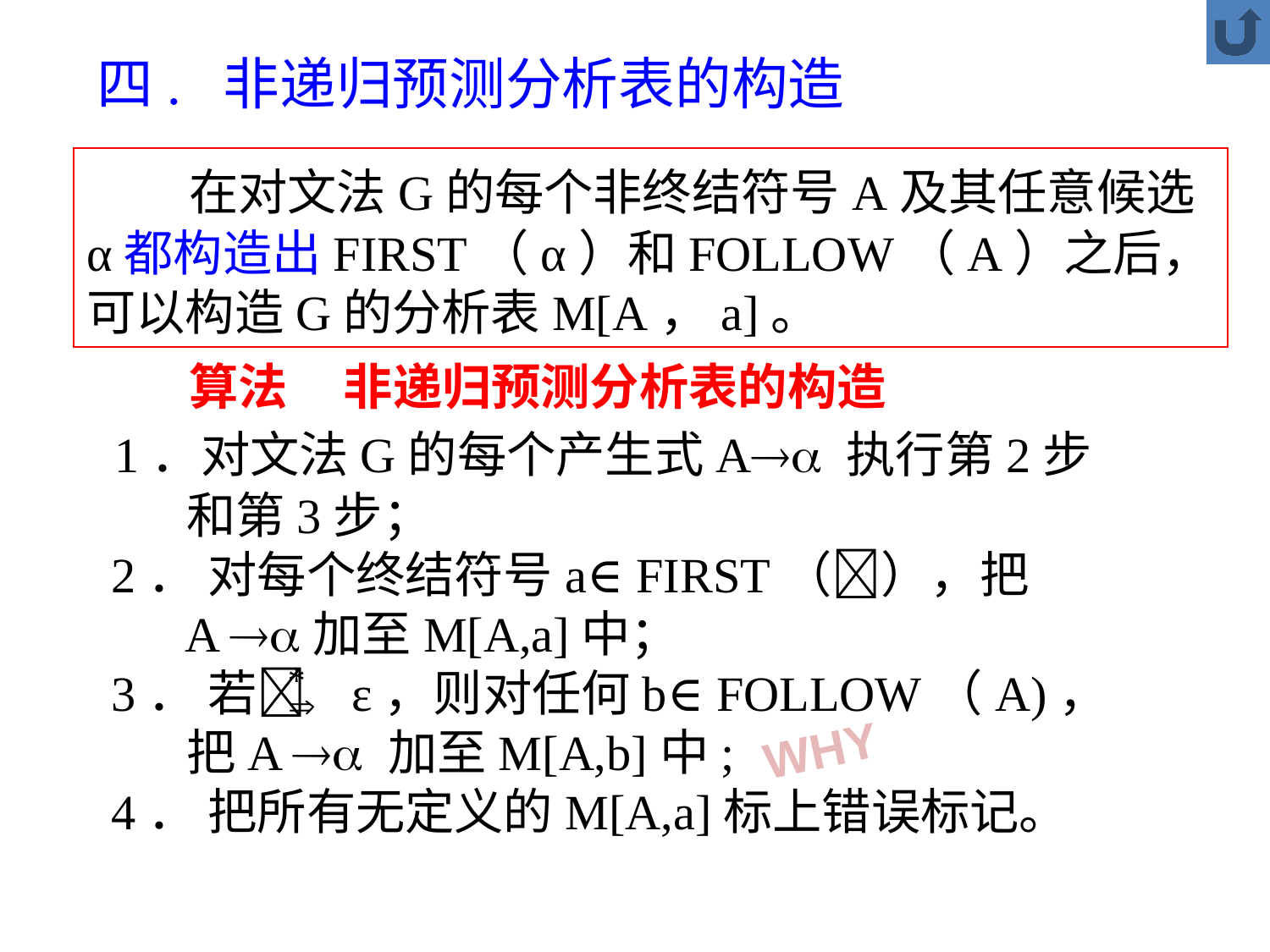

四.  非递归预测分析表的构造
       在对文法G的每个非终结符号A及其任意候选α都构造出FIRST（α）和FOLLOW（A）之后，可以构造G的分析表M[A，a]。
       算法     非递归预测分析表的构造
  1．对文法G的每个产生式A→α 执行第2步
        和第3步；
  2． 对每个终结符号a∈FIRST（α），把
        A →α加至M[A,a]中；
  3． 若α   ε，则对任何b∈FOLLOW（A)，
        把A →α 加至M[A,b]中;
  4． 把所有无定义的M[A,a]标上错误标记。
*
⇒
WHY